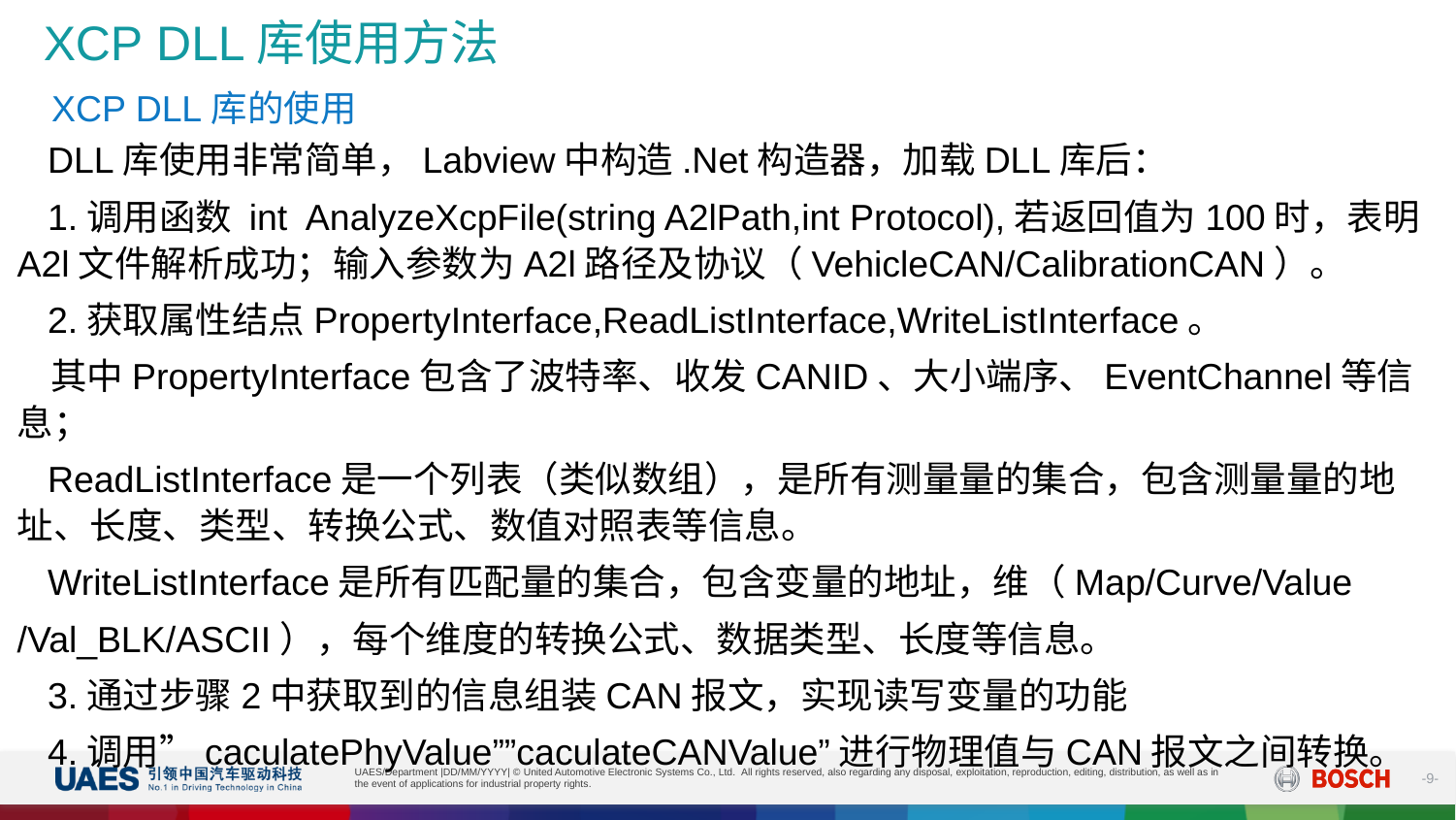

XCP DLL库使用方法
XCP DLL库的使用
   DLL库使用非常简单，Labview中构造.Net构造器，加载DLL库后：
   1.调用函数 int  AnalyzeXcpFile(string A2lPath,int Protocol),若返回值为100时，表明A2l文件解析成功；输入参数为A2l路径及协议（VehicleCAN/CalibrationCAN）。
   2.获取属性结点PropertyInterface,ReadListInterface,WriteListInterface。
   其中PropertyInterface包含了波特率、收发CANID、大小端序、EventChannel等信息；
   ReadListInterface是一个列表（类似数组），是所有测量量的集合，包含测量量的地址、长度、类型、转换公式、数值对照表等信息。
   WriteListInterface是所有匹配量的集合，包含变量的地址，维（Map/Curve/Value
/Val_BLK/ASCII），每个维度的转换公式、数据类型、长度等信息。
   3.通过步骤2中获取到的信息组装CAN报文，实现读写变量的功能
   4.调用”caculatePhyValue””caculateCANValue”进行物理值与CAN报文之间转换。